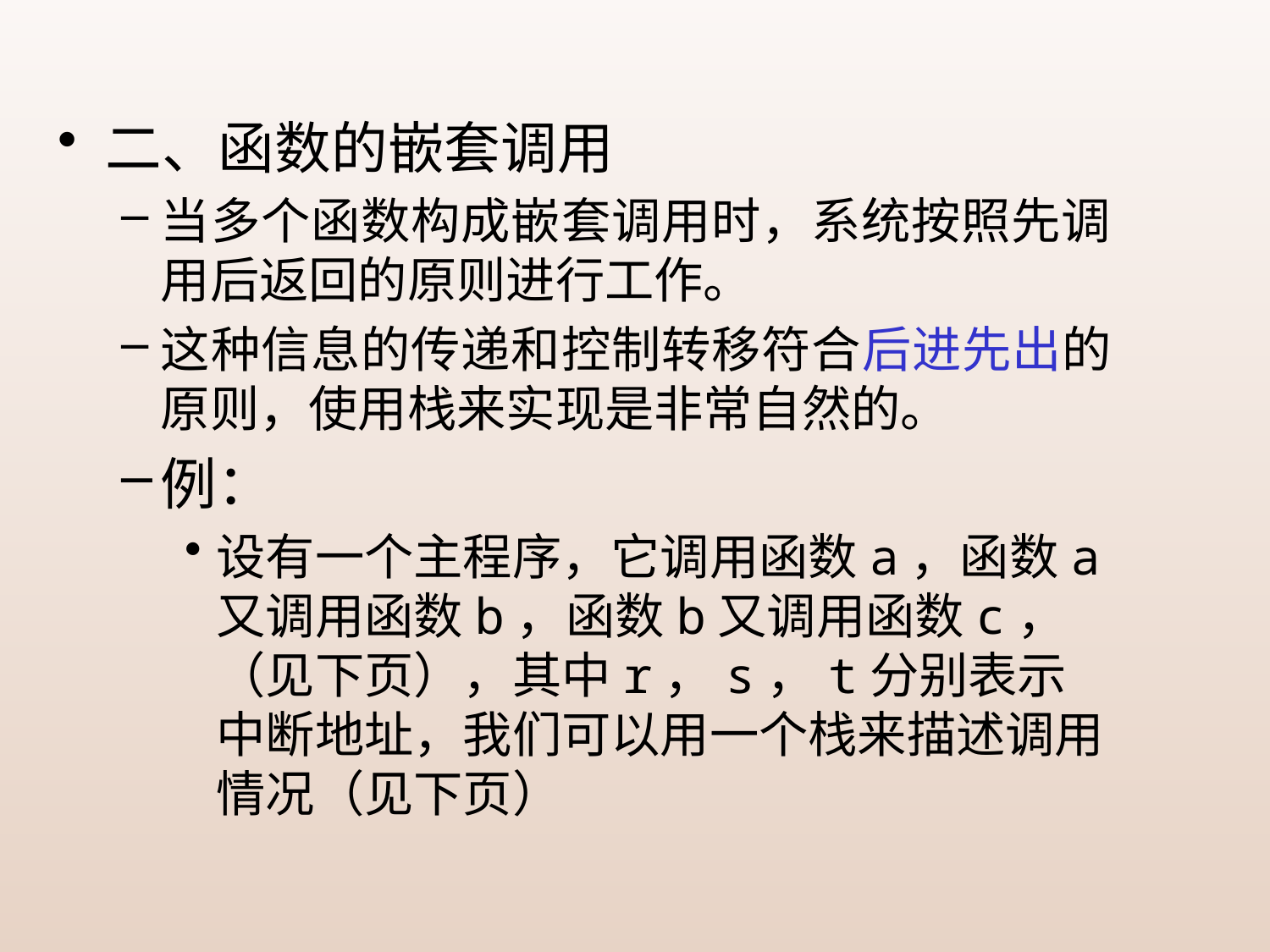

二、函数的嵌套调用
当多个函数构成嵌套调用时，系统按照先调用后返回的原则进行工作。
这种信息的传递和控制转移符合后进先出的原则，使用栈来实现是非常自然的。
例：
设有一个主程序，它调用函数a，函数a又调用函数b，函数b又调用函数c，（见下页），其中r，s，t分别表示中断地址，我们可以用一个栈来描述调用情况（见下页）